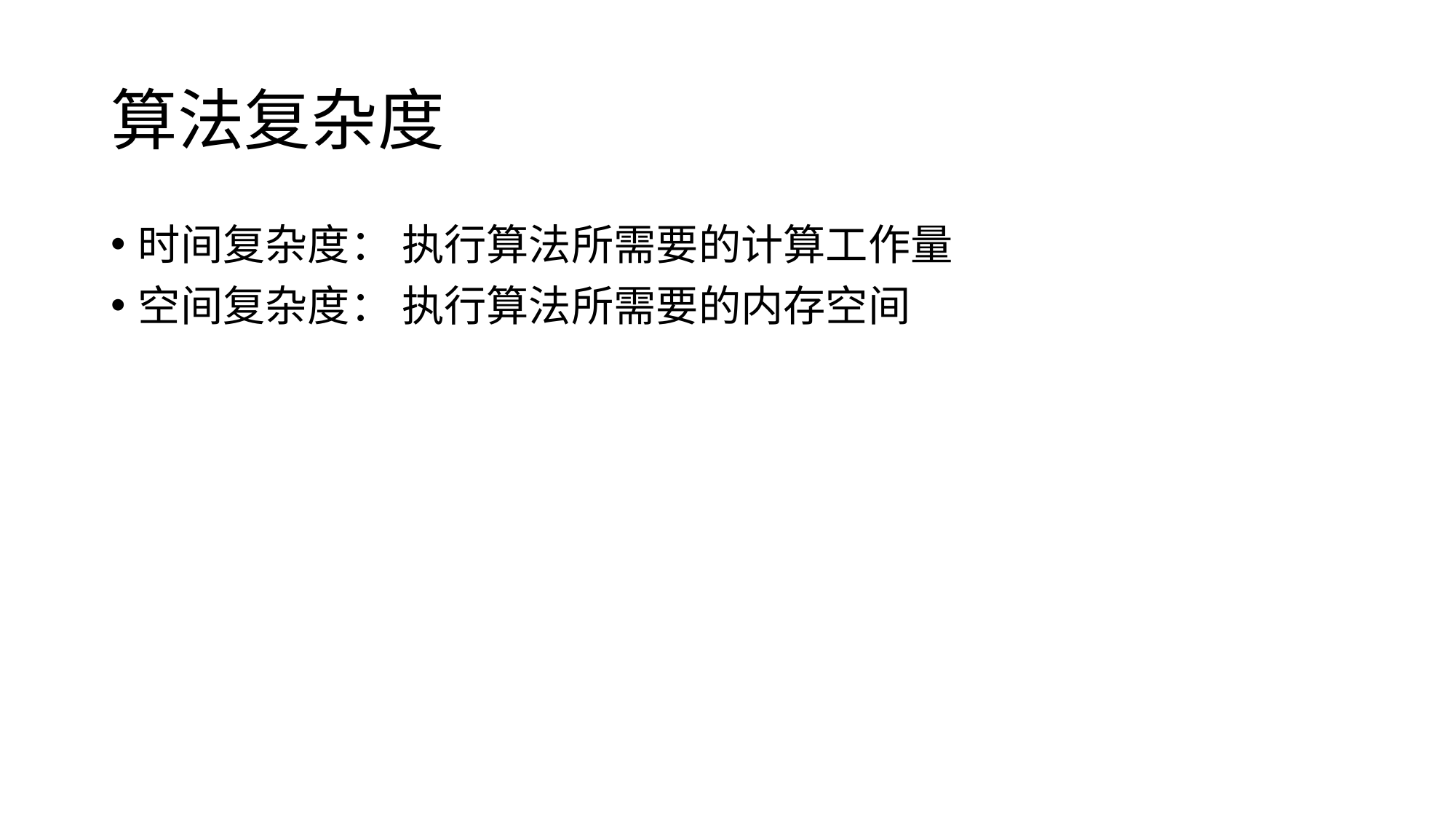

# 算法复杂度
时间复杂度： 执行算法所需要的计算工作量
空间复杂度： 执行算法所需要的内存空间